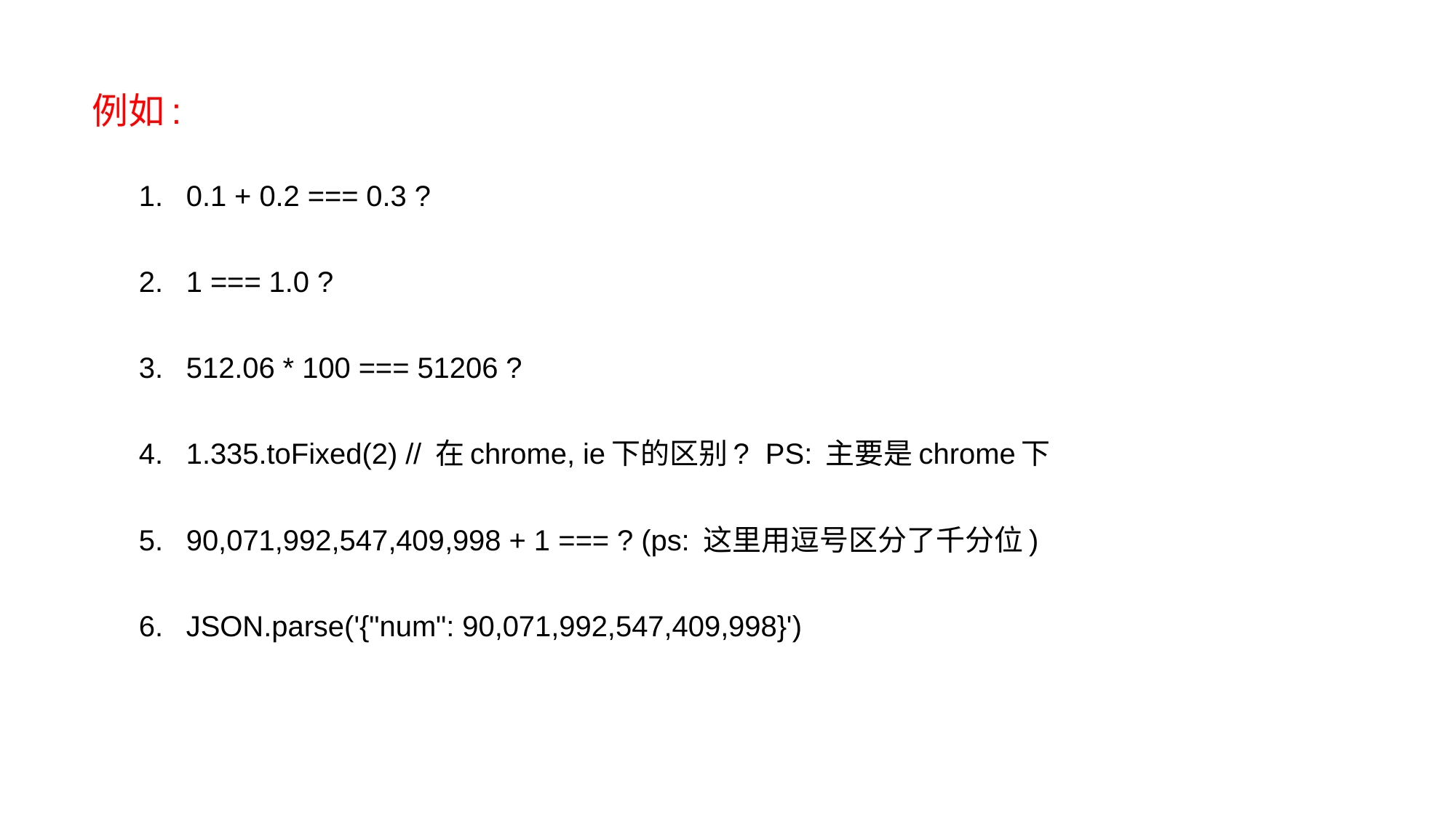

例如:

0.1 + 0.2 === 0.3 ?

1 === 1.0 ?

512.06 * 100 === 51206 ?

1.335.toFixed(2) // 在chrome, ie下的区别?  PS: 主要是chrome下

90,071,992,547,409,998 + 1 === ? (ps: 这里用逗号区分了千分位)

JSON.parse('{"num": 90,071,992,547,409,998}')